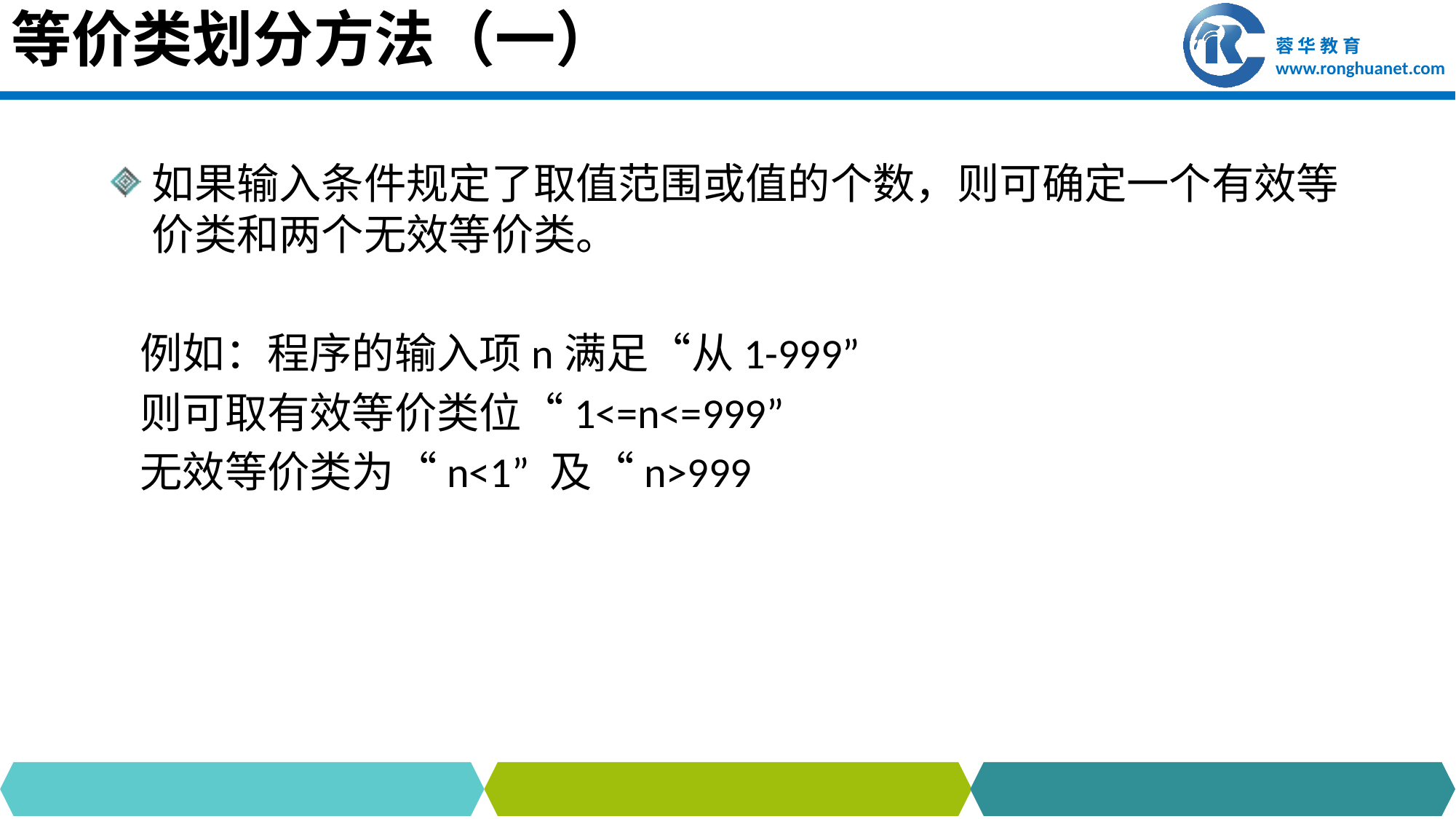

# 等价类划分方法（一）
如果输入条件规定了取值范围或值的个数，则可确定一个有效等价类和两个无效等价类。

  例如：程序的输入项n满足“从1-999”
  则可取有效等价类位“1<=n<=999”
  无效等价类为“n<1” 及“n>999